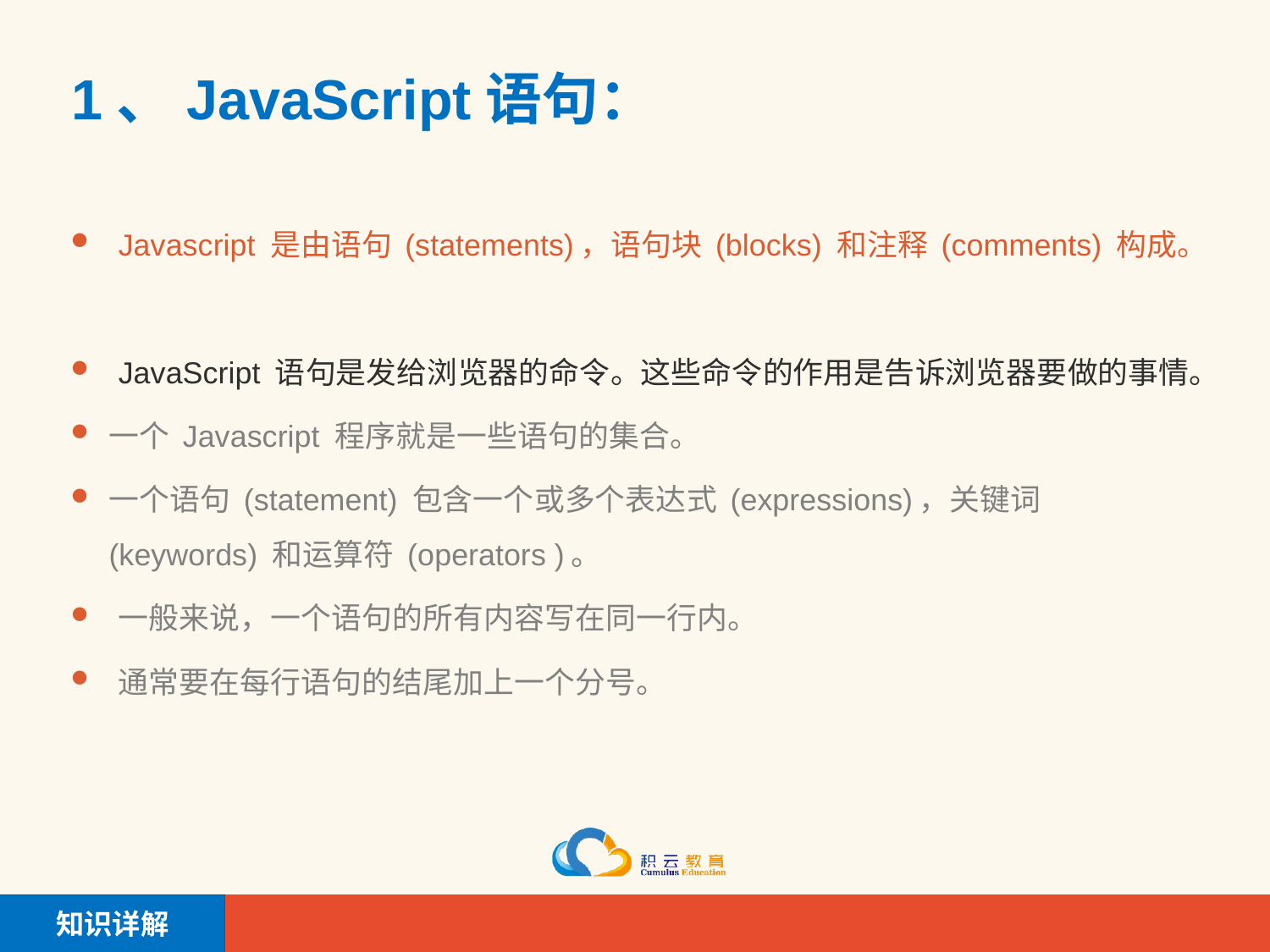

# 1、JavaScript语句：
Javascript 是由语句 (statements)，语句块 (blocks) 和注释 (comments) 构成。

JavaScript 语句是发给浏览器的命令。这些命令的作用是告诉浏览器要做的事情。
一个 Javascript 程序就是一些语句的集合。
一个语句 (statement) 包含一个或多个表达式 (expressions)，关键词 (keywords) 和运算符 (operators )。
一般来说，一个语句的所有内容写在同一行内。
通常要在每行语句的结尾加上一个分号。